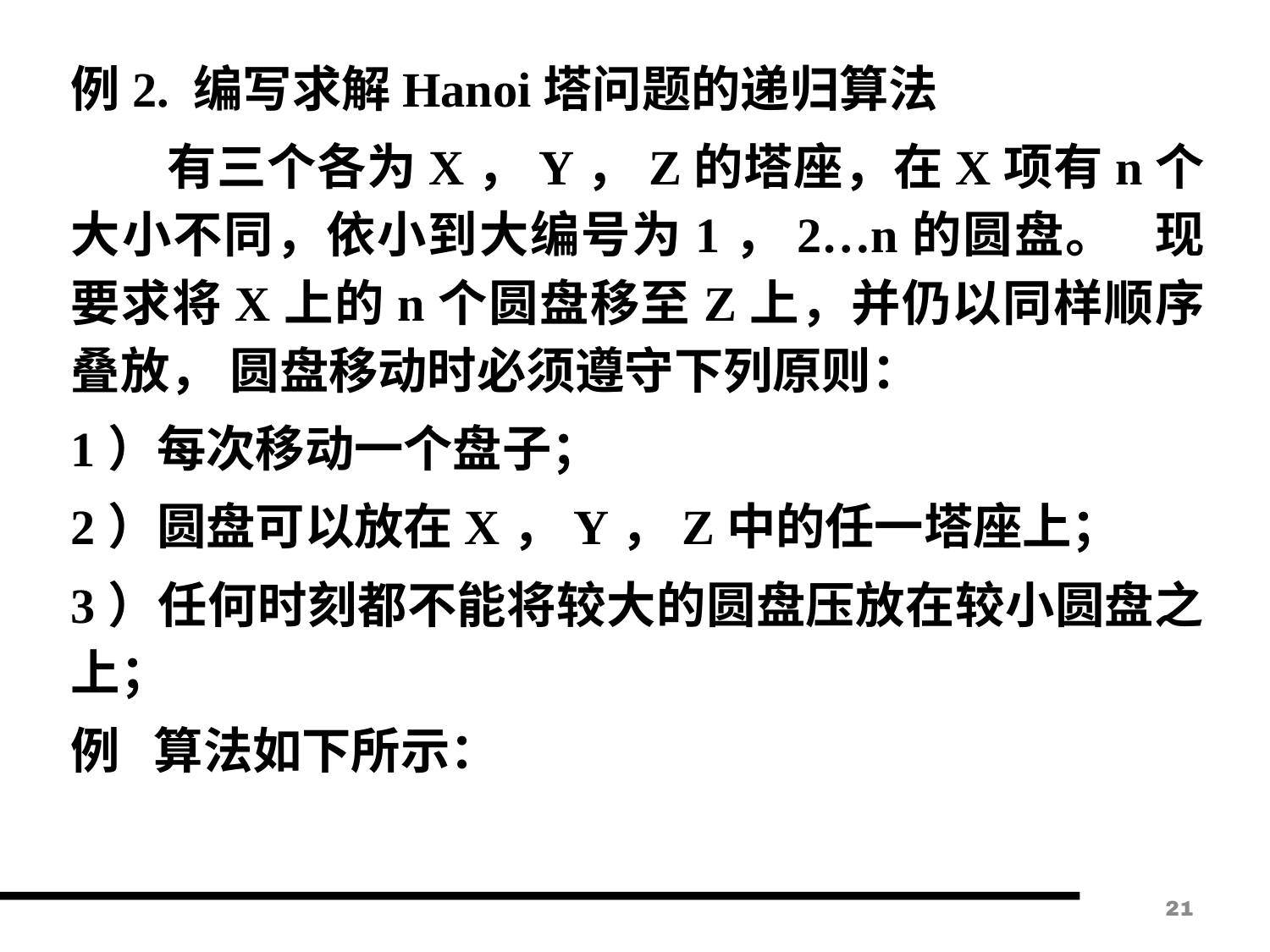

例2. 编写求解Hanoi塔问题的递归算法
       有三个各为X，Y，Z的塔座，在X项有n个大小不同，依小到大编号为1，2…n的圆盘。   现要求将X上的n个圆盘移至Z上，并仍以同样顺序叠放， 圆盘移动时必须遵守下列原则：
1）每次移动一个盘子；
2）圆盘可以放在X，Y，Z中的任一塔座上；
3）任何时刻都不能将较大的圆盘压放在较小圆盘之上；
例   算法如下所示：
21